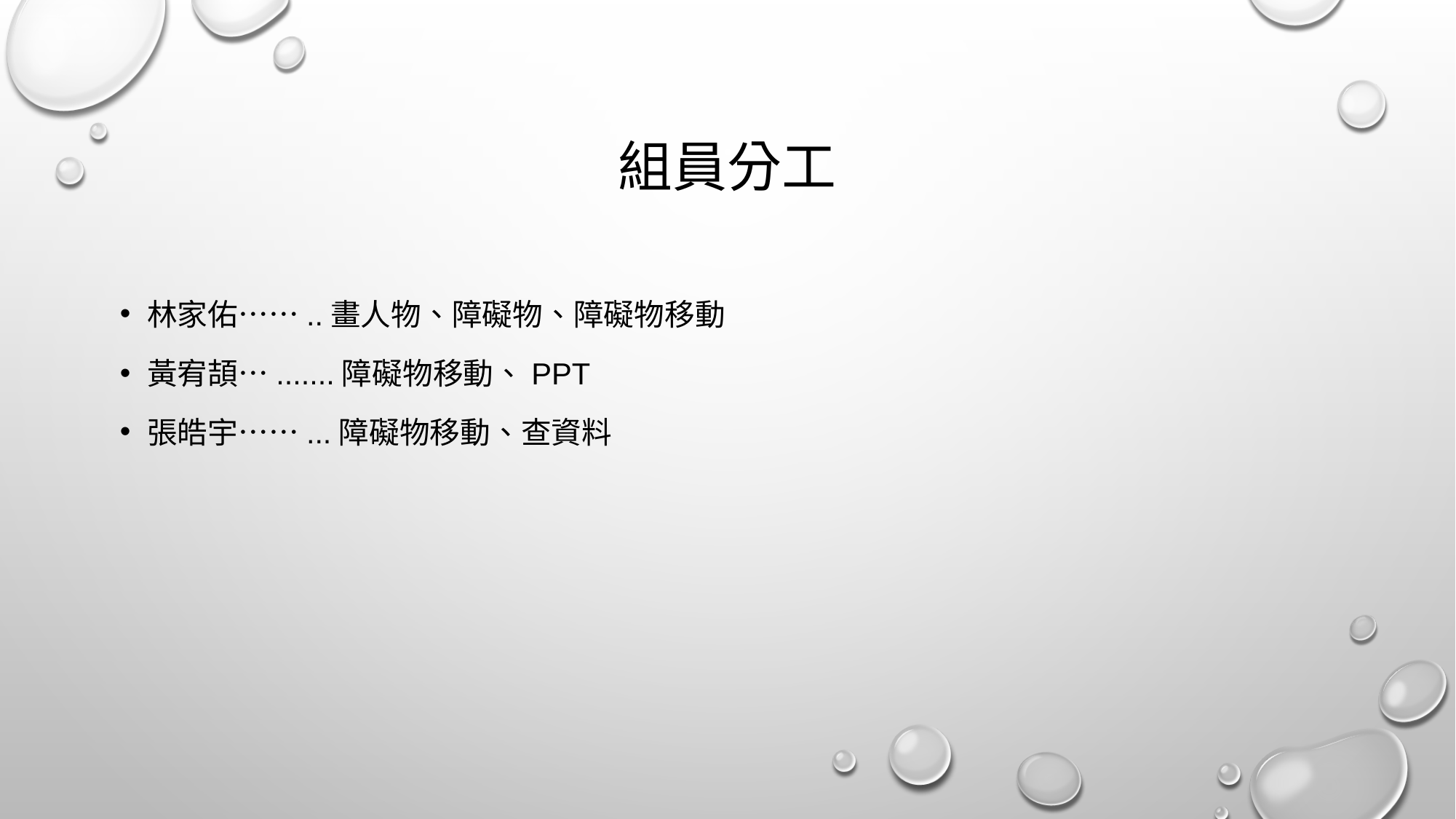

# 組員分工
林家佑……..畫人物、障礙物、障礙物移動
黃宥頡….......障礙物移動、PPT
張皓宇……...障礙物移動、查資料